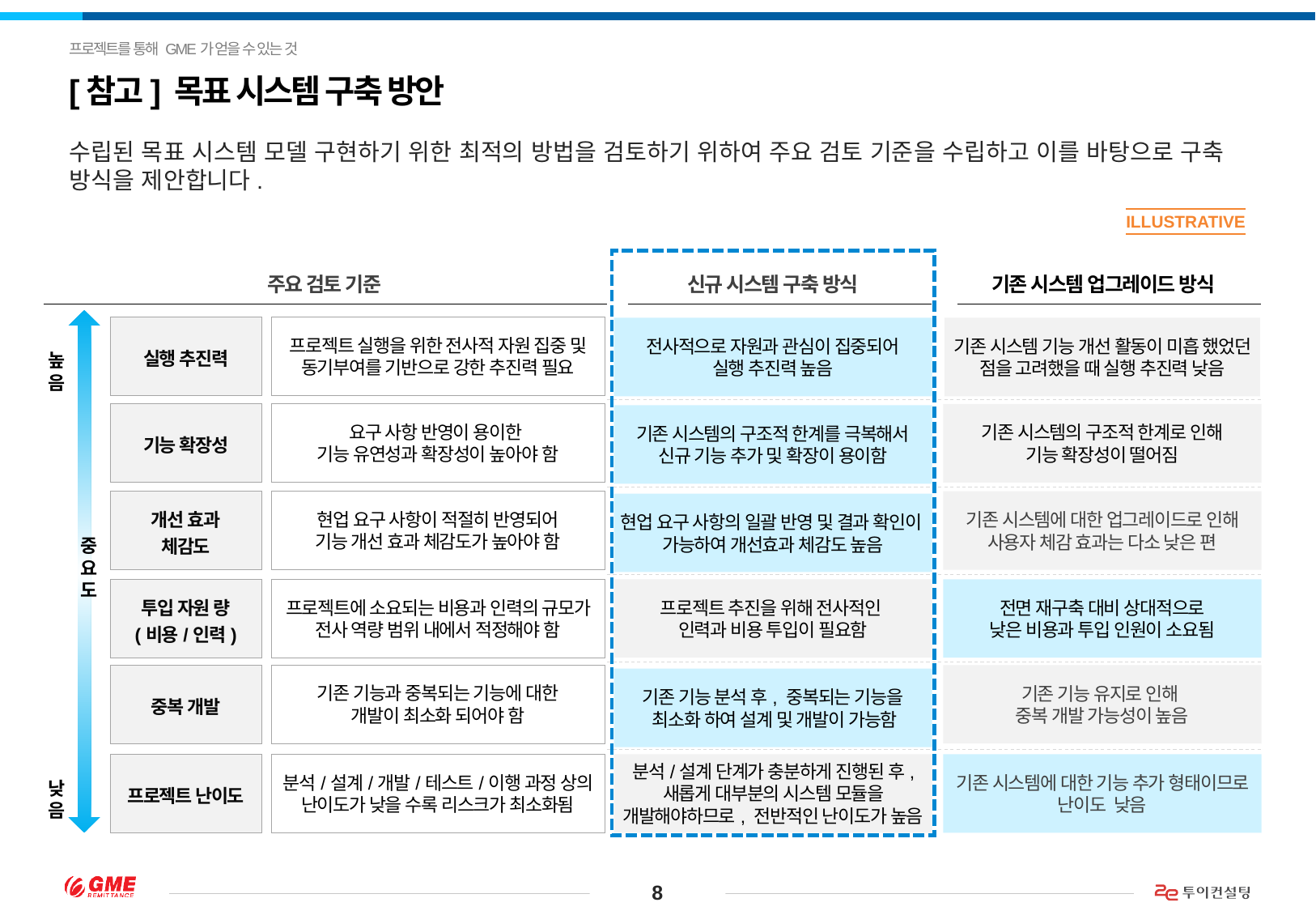

프로젝트를 통해 GME가 얻을 수 있는 것
# [참고] 목표 시스템 구축 방안
수립된 목표 시스템 모델 구현하기 위한 최적의 방법을 검토하기 위하여 주요 검토 기준을 수립하고 이를 바탕으로 구축 방식을 제안합니다.
ILLUSTRATIVE
주요 검토 기준
신규 시스템 구축 방식
기존 시스템 업그레이드 방식

중요도

실행 추진력
프로젝트 실행을 위한 전사적 자원 집중 및 동기부여를 기반으로 강한 추진력 필요
전사적으로 자원과 관심이 집중되어
실행 추진력 높음
기존 시스템 기능 개선 활동이 미흡 했었던 점을 고려했을 때 실행 추진력 낮음
높음
기능 확장성
요구 사항 반영이 용이한
기능 유연성과 확장성이 높아야 함
기존 시스템의 구조적 한계로 인해
기능 확장성이 떨어짐
기존 시스템의 구조적 한계를 극복해서
신규 기능 추가 및 확장이 용이함
개선 효과
체감도
현업 요구 사항이 적절히 반영되어
기능 개선 효과 체감도가 높아야 함
기존 시스템에 대한 업그레이드로 인해 사용자 체감 효과는 다소 낮은 편
현업 요구 사항의 일괄 반영 및 결과 확인이  가능하여 개선효과 체감도 높음
프로젝트 추진을 위해 전사적인
인력과 비용 투입이 필요함
전면 재구축 대비 상대적으로
낮은 비용과 투입 인원이 소요됨
투입 자원 량
(비용/인력)
프로젝트에 소요되는 비용과 인력의 규모가 전사 역량 범위 내에서 적정해야 함
중복 개발
기존 기능과 중복되는 기능에 대한
개발이 최소화 되어야 함
기존 기능 유지로 인해
중복 개발 가능성이 높음
기존 기능 분석 후, 중복되는 기능을
 최소화 하여 설계 및 개발이 가능함
분석/설계 단계가 충분하게 진행된 후, 새롭게 대부분의 시스템 모듈을 개발해야하므로, 전반적인 난이도가 높음
기존 시스템에 대한 기능 추가 형태이므로 난이도  낮음
프로젝트 난이도
분석/설계/개발/테스트/이행 과정 상의 난이도가 낮을 수록 리스크가 최소화됨
낮음